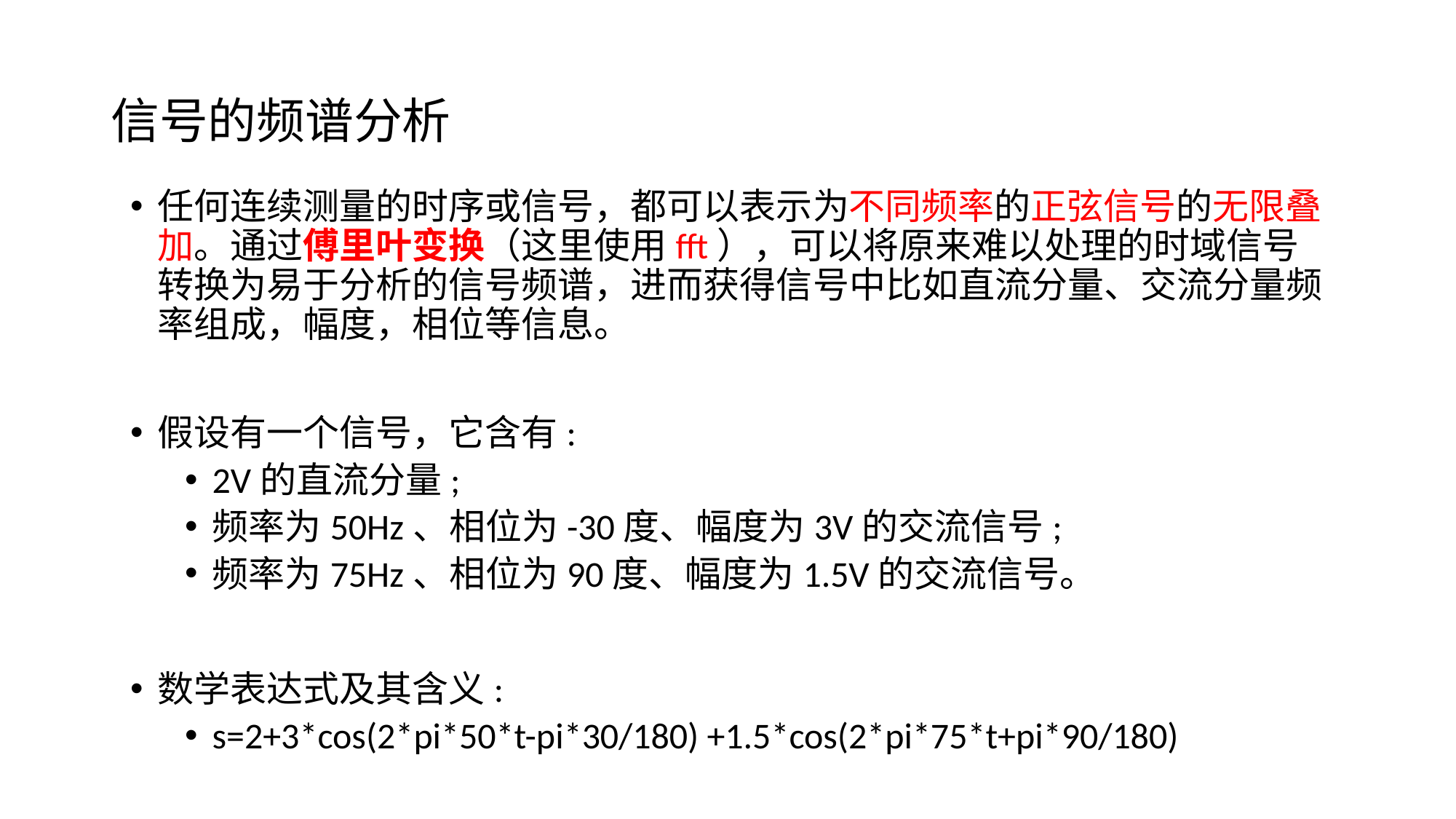

# 信号的频谱分析
任何连续测量的时序或信号，都可以表示为不同频率的正弦信号的无限叠加。通过傅里叶变换（这里使用fft），可以将原来难以处理的时域信号转换为易于分析的信号频谱，进而获得信号中比如直流分量、交流分量频率组成，幅度，相位等信息。

假设有一个信号，它含有:
2V的直流分量;
频率为50Hz、相位为-30度、幅度为3V的交流信号;
频率为75Hz、相位为90度、幅度为1.5V的交流信号。

数学表达式及其含义:
s=2+3*cos(2*pi*50*t-pi*30/180) +1.5*cos(2*pi*75*t+pi*90/180)